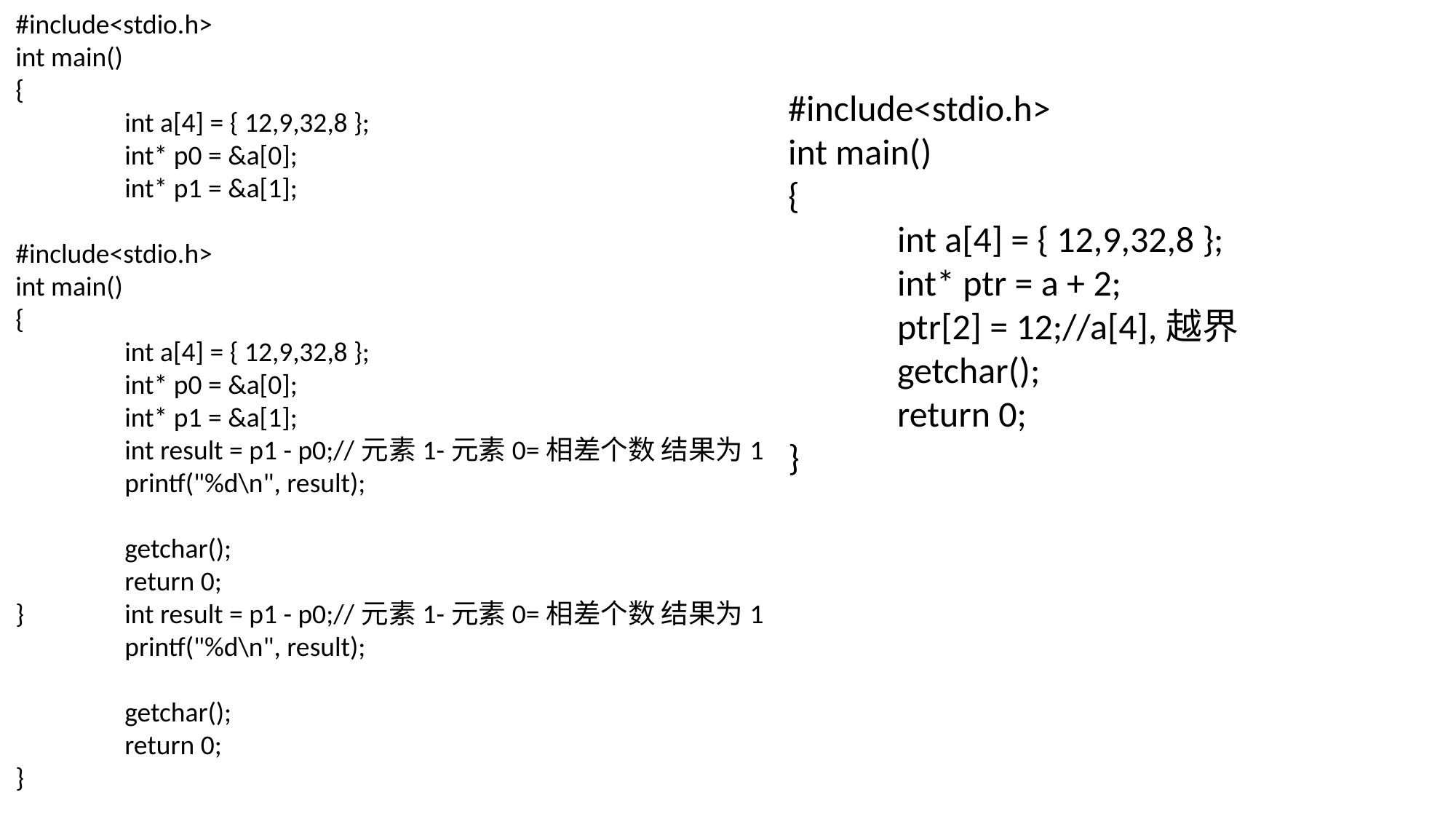

#include<stdio.h>
int main()
{
	int a[4] = { 12,9,32,8 };
	int* p0 = &a[0];
	int* p1 = &a[1];

#include<stdio.h>
int main()
{
	int a[4] = { 12,9,32,8 };
	int* p0 = &a[0];
	int* p1 = &a[1];
	int result = p1 - p0;//元素1-元素0=相差个数 结果为1
	printf("%d\n", result);

	getchar();
	return 0;
}	int result = p1 - p0;//元素1-元素0=相差个数 结果为1
	printf("%d\n", result);

	getchar();
	return 0;
}
#include<stdio.h>
int main()
{
	int a[4] = { 12,9,32,8 };
	int* ptr = a + 2;
	ptr[2] = 12;//a[4],越界
	getchar();
	return 0;
}